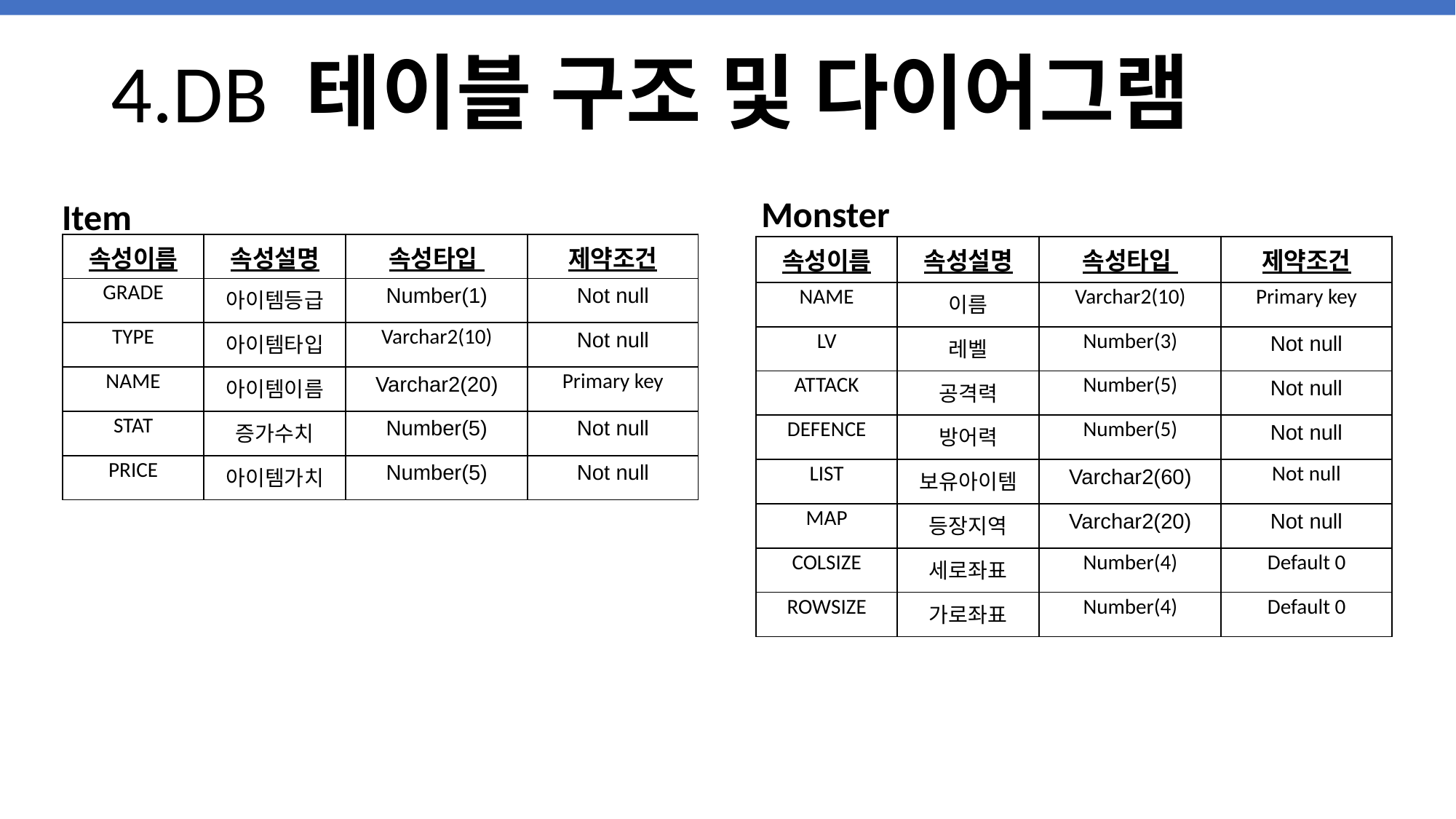

4.DB 테이블 구조 및 다이어그램
Monster
Item
| 속성이름 | 속성설명 | 속성타입 | 제약조건 |
| --- | --- | --- | --- |
| GRADE | 아이템등급 | Number(1) | Not null |
| TYPE | 아이템타입 | Varchar2(10) | Not null |
| NAME | 아이템이름 | Varchar2(20) | Primary key |
| STAT | 증가수치 | Number(5) | Not null |
| PRICE | 아이템가치 | Number(5) | Not null |
| 속성이름 | 속성설명 | 속성타입 | 제약조건 |
| --- | --- | --- | --- |
| NAME | 이름 | Varchar2(10) | Primary key |
| LV | 레벨 | Number(3) | Not null |
| ATTACK | 공격력 | Number(5) | Not null |
| DEFENCE | 방어력 | Number(5) | Not null |
| LIST | 보유아이템 | Varchar2(60) | Not null |
| MAP | 등장지역 | Varchar2(20) | Not null |
| COLSIZE | 세로좌표 | Number(4) | Default 0 |
| ROWSIZE | 가로좌표 | Number(4) | Default 0 |